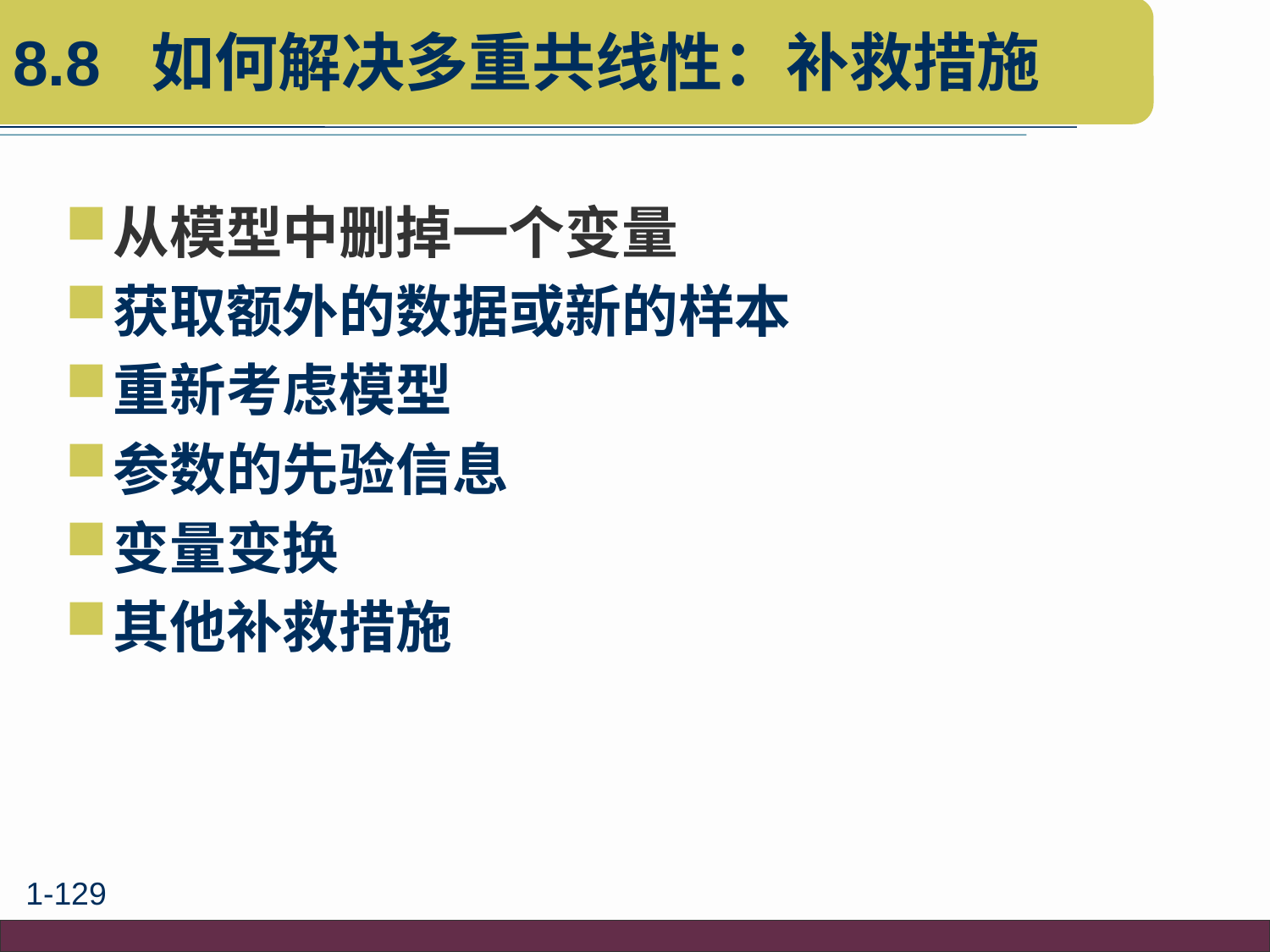

# 8.8  如何解决多重共线性：补救措施
从模型中删掉一个变量
获取额外的数据或新的样本
重新考虑模型
参数的先验信息
变量变换
其他补救措施